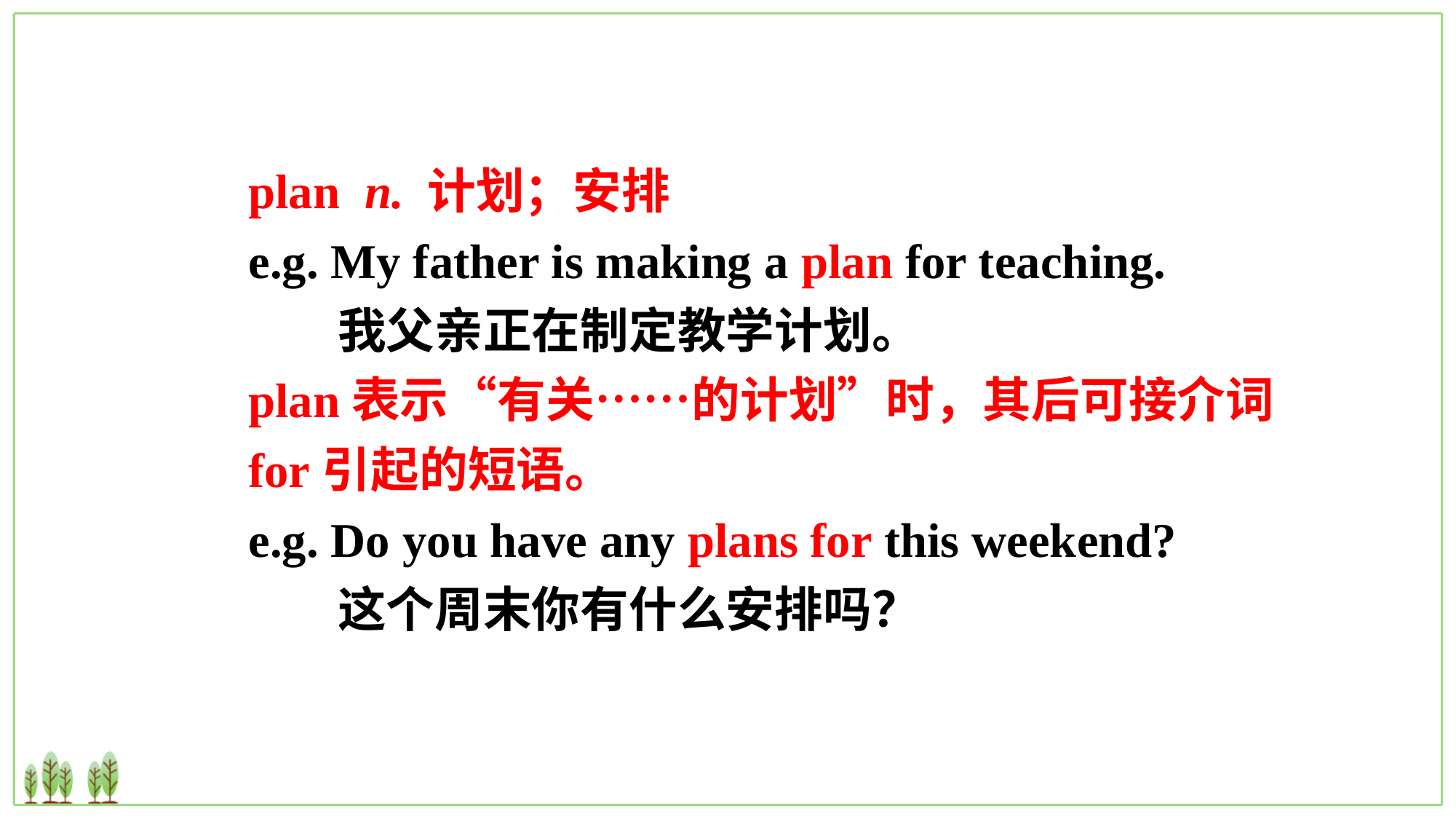

plan  n. 计划；安排
e.g. My father is making a plan for teaching.
       我父亲正在制定教学计划。
plan表示“有关……的计划”时，其后可接介词for引起的短语。
e.g. Do you have any plans for this weekend?
       这个周末你有什么安排吗？